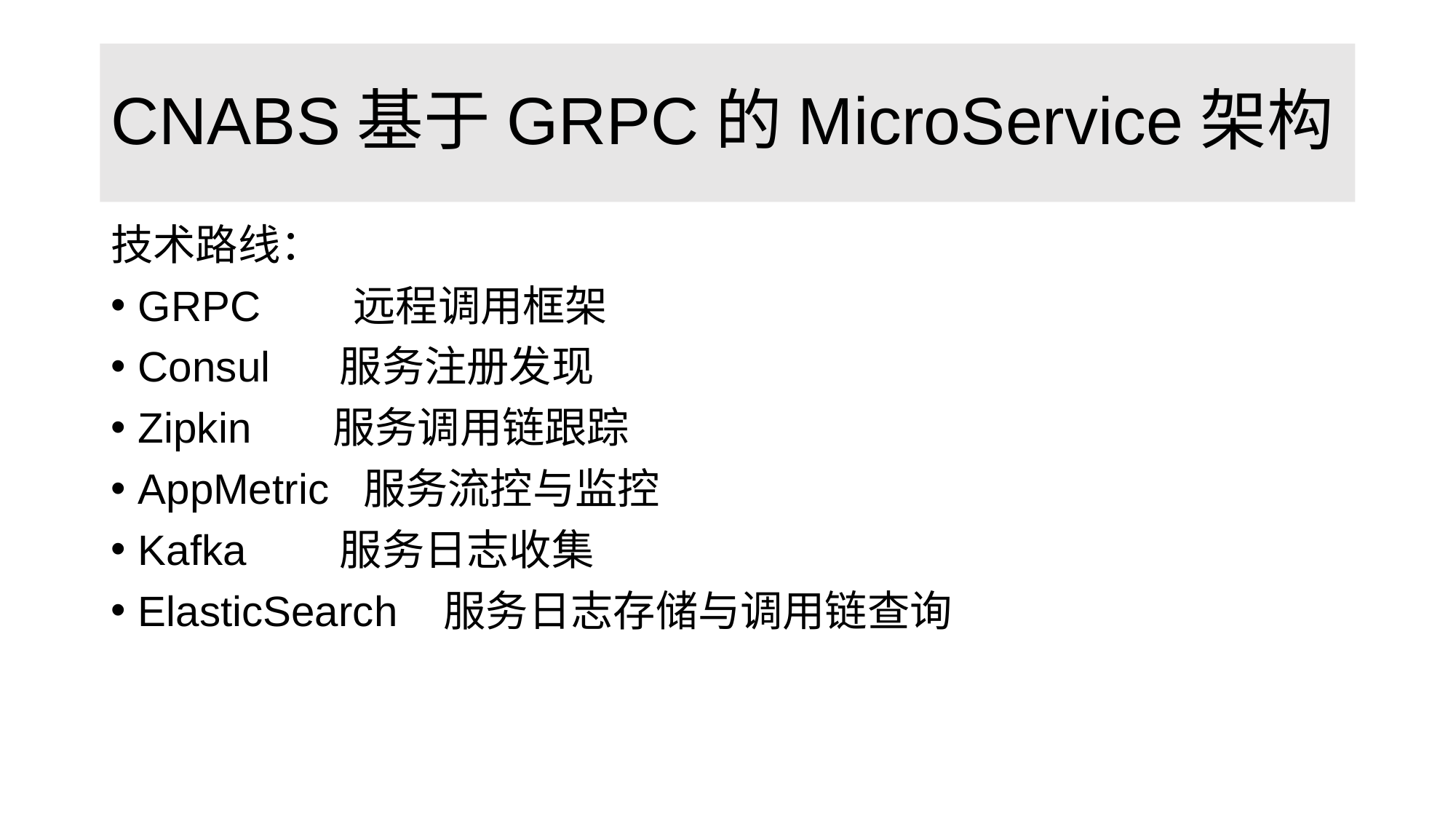

# CNABS基于GRPC的MicroService架构
技术路线：
GRPC       远程调用框架
Consul     服务注册发现
Zipkin      服务调用链跟踪
AppMetric  服务流控与监控
Kafka       服务日志收集
ElasticSearch   服务日志存储与调用链查询